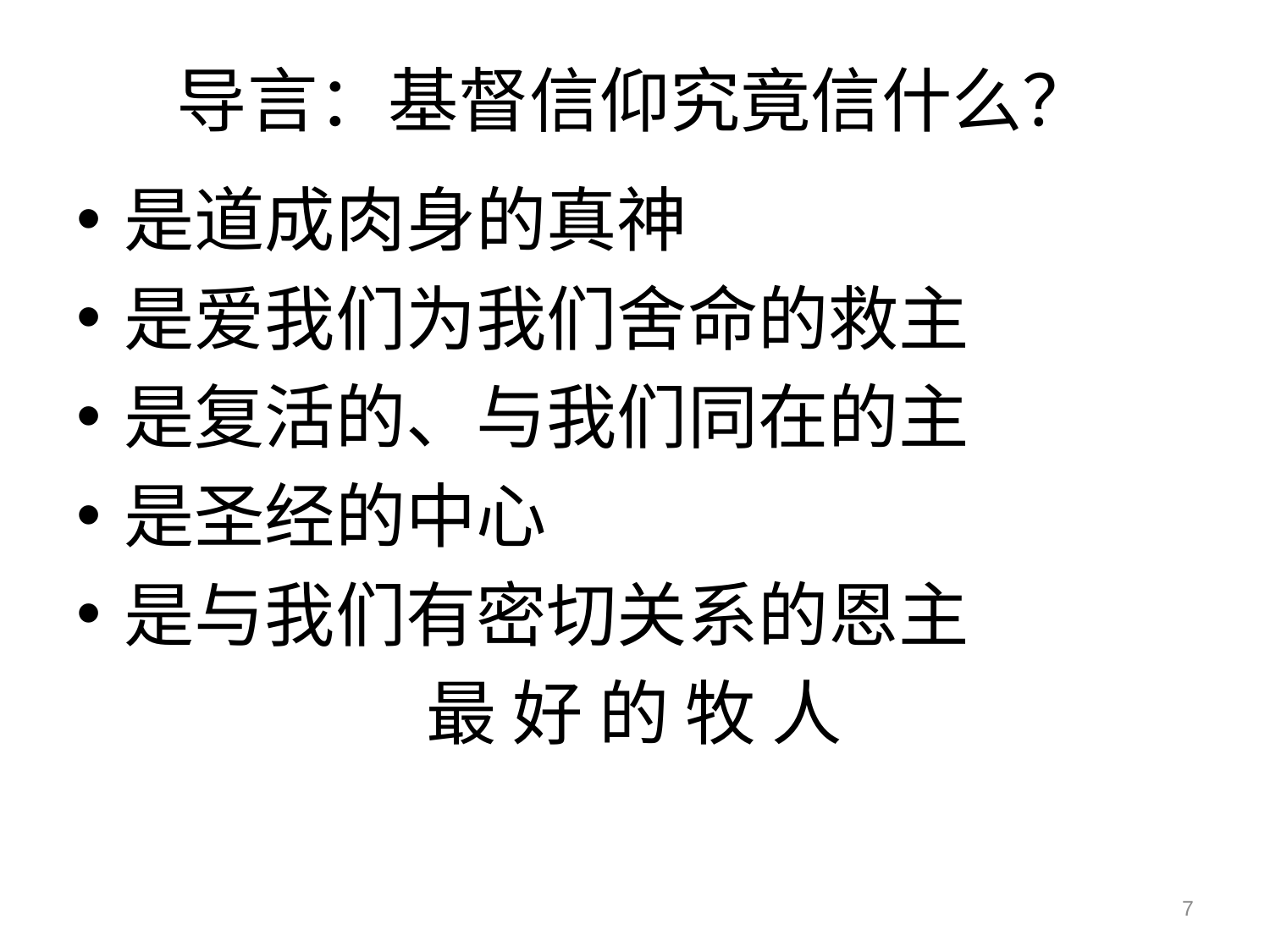

# 导言：基督信仰究竟信什么？
是道成肉身的真神
是爱我们为我们舍命的救主
是复活的、与我们同在的主
是圣经的中心
是与我们有密切关系的恩主
		  	  最 好 的 牧 人

7